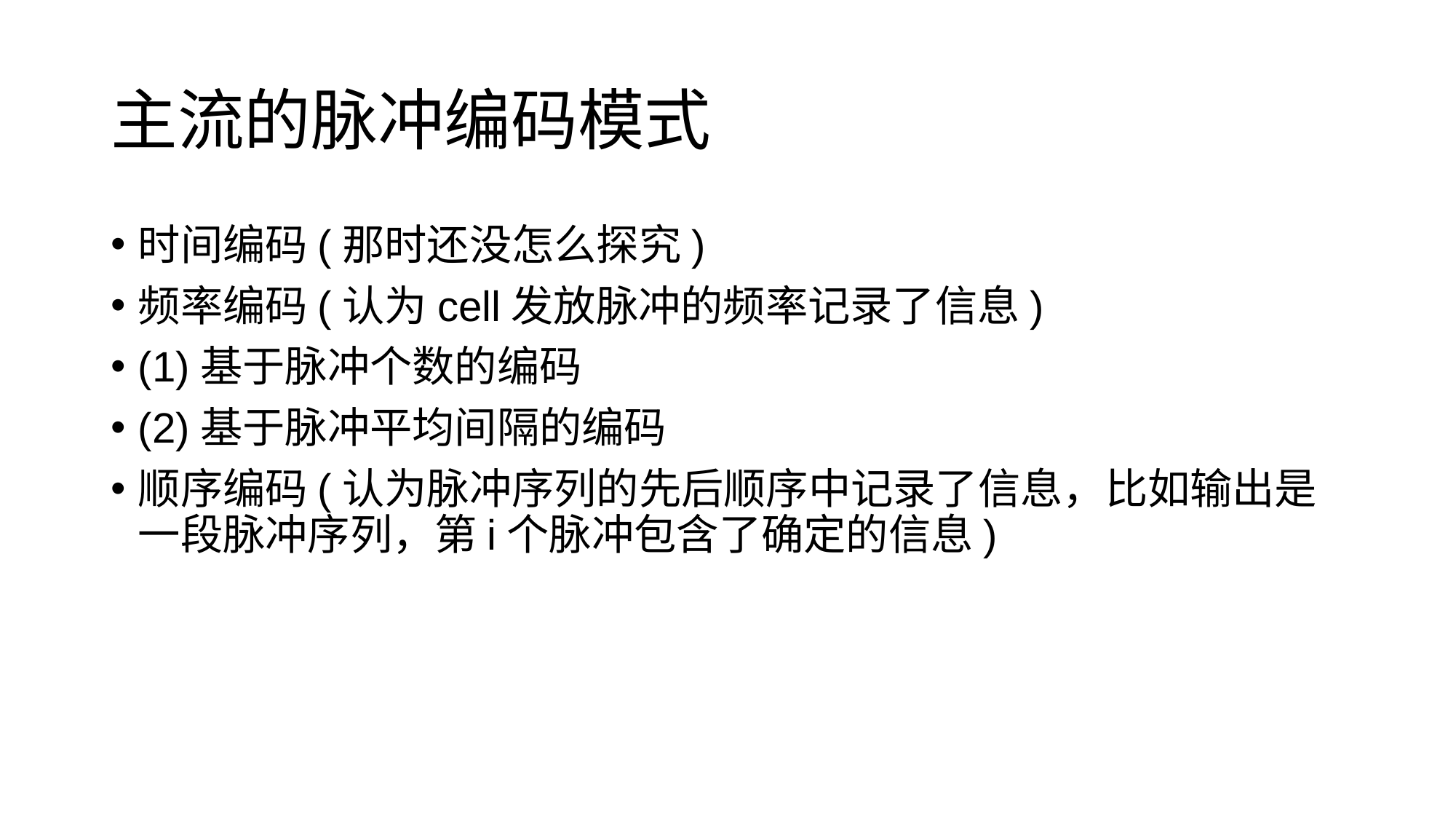

# 主流的脉冲编码模式
时间编码(那时还没怎么探究)
频率编码(认为cell发放脉冲的频率记录了信息)
(1)基于脉冲个数的编码
(2)基于脉冲平均间隔的编码
顺序编码(认为脉冲序列的先后顺序中记录了信息，比如输出是一段脉冲序列，第i个脉冲包含了确定的信息)